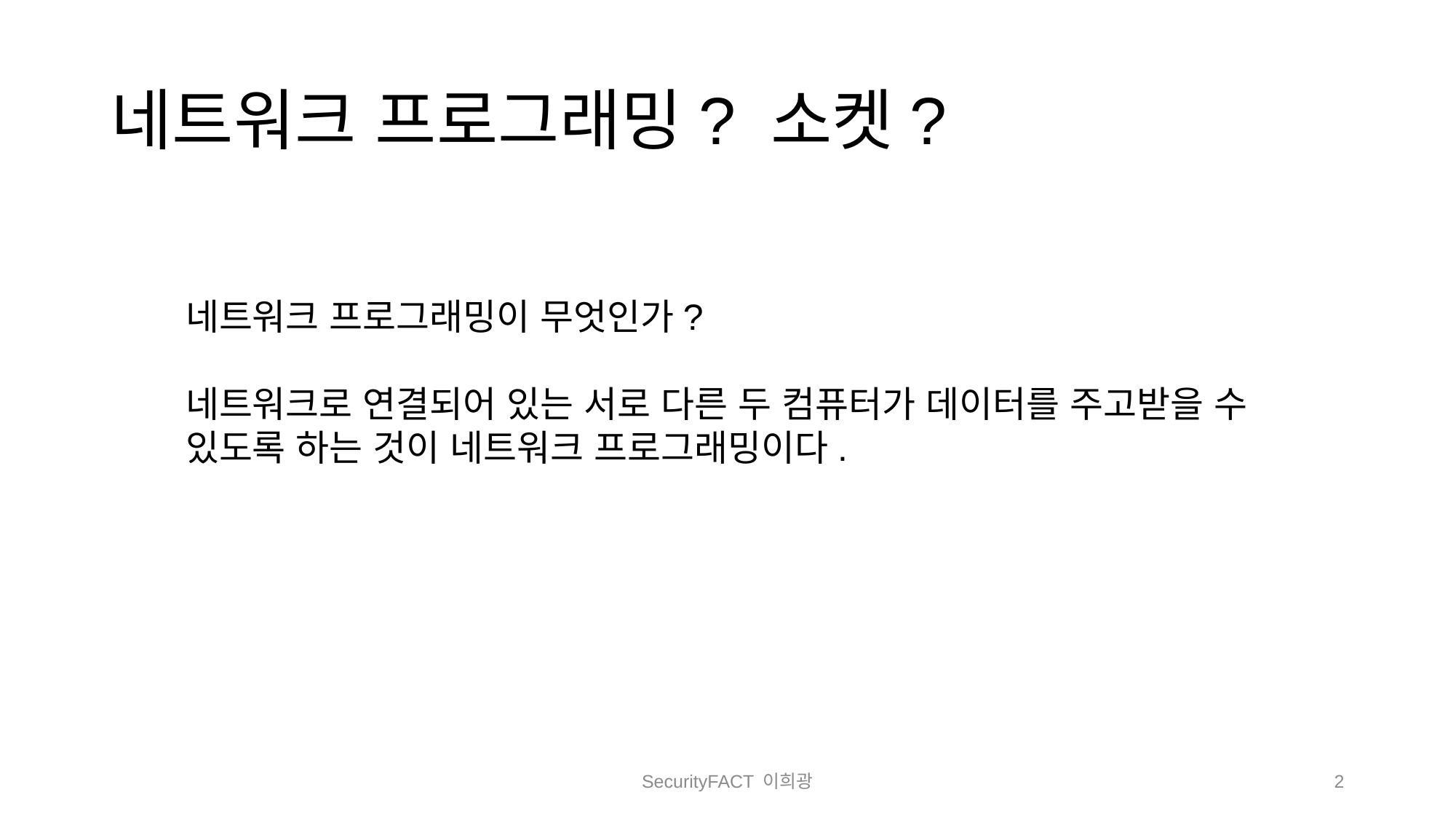

# 네트워크 프로그래밍? 소켓?
네트워크 프로그래밍이 무엇인가?

네트워크로 연결되어 있는 서로 다른 두 컴퓨터가 데이터를 주고받을 수 있도록 하는 것이 네트워크 프로그래밍이다.
SecurityFACT 이희광
2